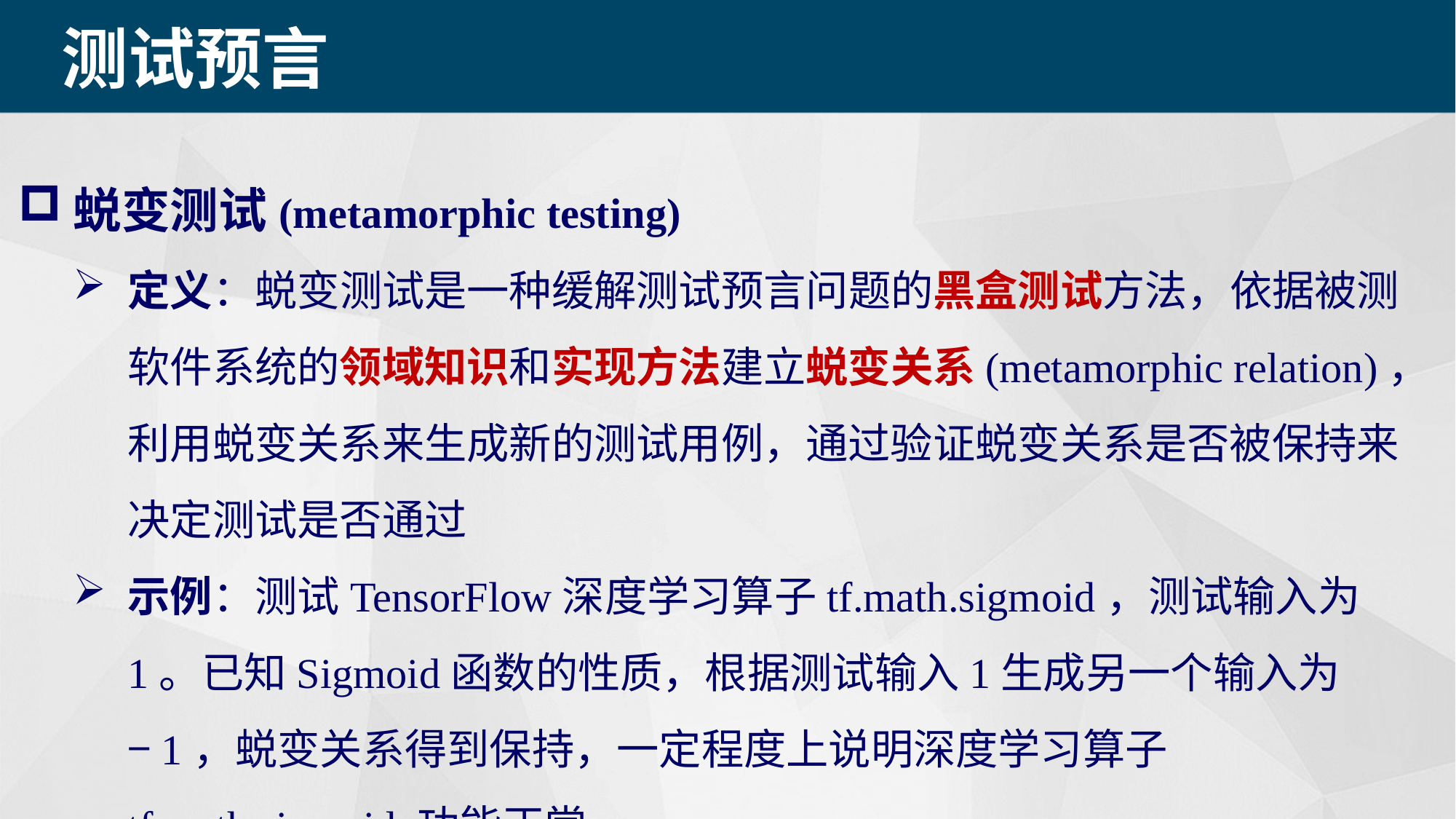

测试预言
蜕变测试(metamorphic testing)
定义：蜕变测试是一种缓解测试预言问题的黑盒测试方法，依据被测软件系统的领域知识和实现方法建立蜕变关系(metamorphic relation)，利用蜕变关系来生成新的测试用例，通过验证蜕变关系是否被保持来决定测试是否通过
示例：测试TensorFlow深度学习算子tf.math.sigmoid，测试输入为1。已知Sigmoid函数的性质，根据测试输入1生成另一个输入为−1，蜕变关系得到保持，一定程度上说明深度学习算子tf.math.sigmoid 功能正常